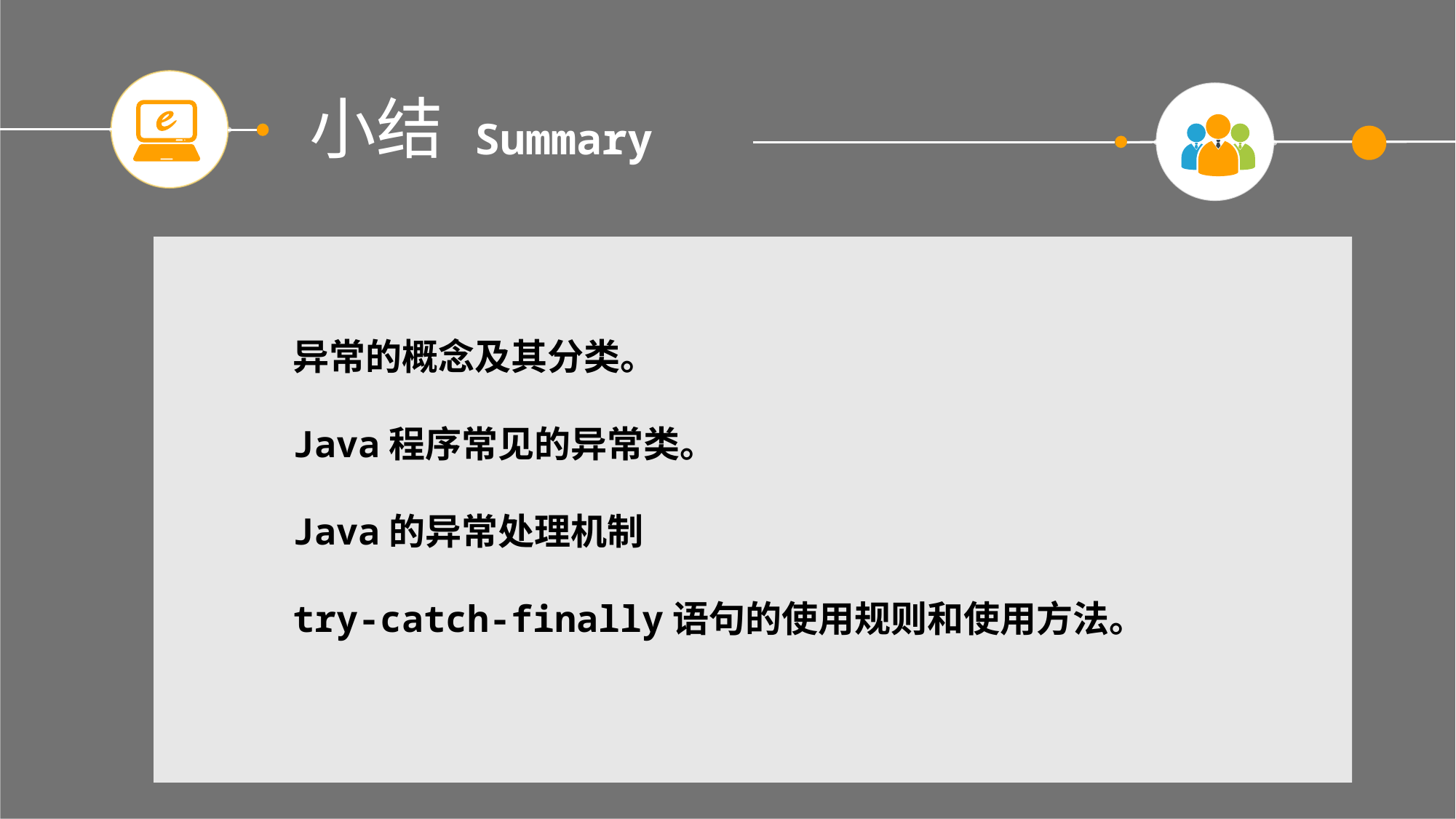

小结

Summary

异常的概念及其分类。
Java程序常见的异常类。
Java的异常处理机制
try-catch-finally语句的使用规则和使用方法。